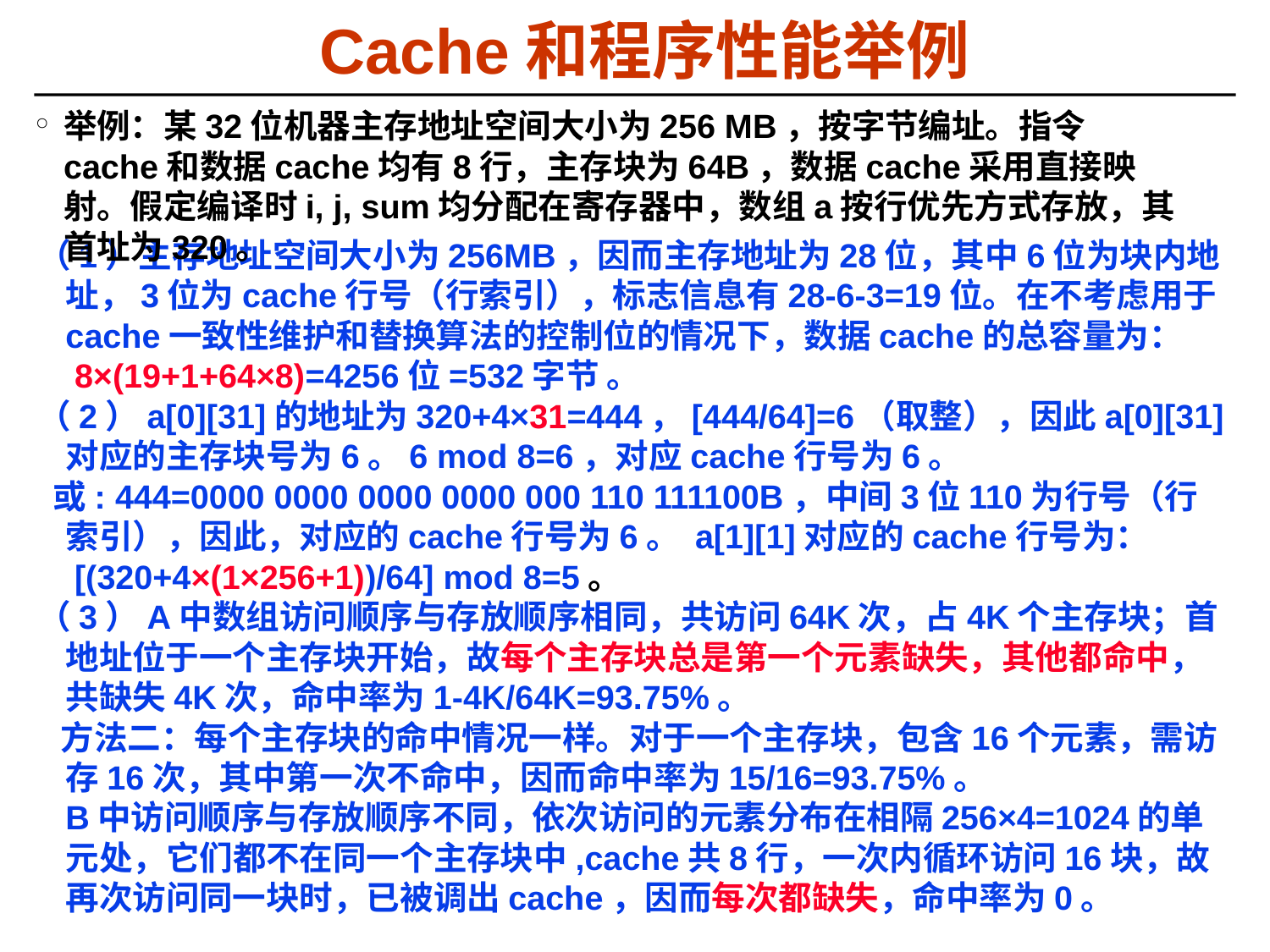

# Cache和程序性能举例
举例：某32位机器主存地址空间大小为256 MB，按字节编址。指令cache和数据cache均有8行，主存块为64B，数据cache采用直接映射。假定编译时i, j, sum均分配在寄存器中，数组a按行优先方式存放，其首址为320。
（1）主存地址空间大小为256MB，因而主存地址为28位，其中6位为块内地址，3位为cache行号（行索引），标志信息有28-6-3=19位。在不考虑用于cache一致性维护和替换算法的控制位的情况下，数据cache的总容量为：
    8×(19+1+64×8)=4256位=532字节 。
（2）a[0][31]的地址为320+4×31=444，[444/64]=6（取整），因此a[0][31]对应的主存块号为6。6 mod 8=6，对应cache行号为6。
 或: 444=0000 0000 0000 0000 000 110 111100B，中间3位110为行号（行索引），因此，对应的cache行号为6。 a[1][1]对应的cache行号为：
    [(320+4×(1×256+1))/64] mod 8=5。
（3）A中数组访问顺序与存放顺序相同，共访问64K次，占4K个主存块；首地址位于一个主存块开始，故每个主存块总是第一个元素缺失，其他都命中，共缺失4K次，命中率为1-4K/64K=93.75%。
  方法二：每个主存块的命中情况一样。对于一个主存块，包含16个元素，需访存16次，其中第一次不命中，因而命中率为15/16=93.75%。
   B中访问顺序与存放顺序不同，依次访问的元素分布在相隔256×4=1024的单元处，它们都不在同一个主存块中,cache共8行，一次内循环访问16块，故再次访问同一块时，已被调出cache，因而每次都缺失，命中率为0。